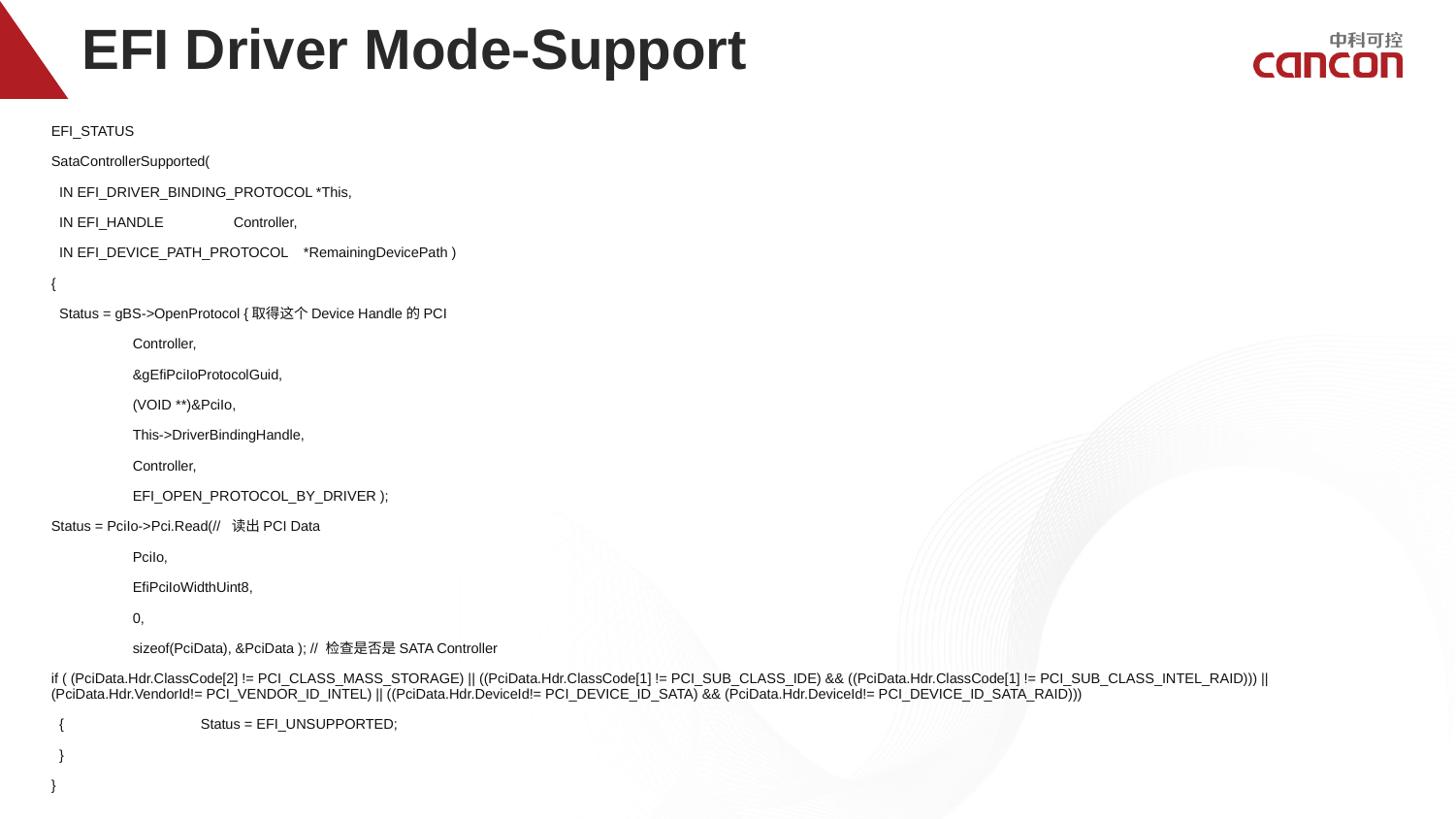

# EFI Driver Mode-Support
EFI_STATUS
SataControllerSupported(
  IN EFI_DRIVER_BINDING_PROTOCOL *This,
  IN EFI_HANDLE                  Controller,
  IN EFI_DEVICE_PATH_PROTOCOL    *RemainingDevicePath )
{
  Status = gBS->OpenProtocol {取得这个Device Handle的PCI
                     Controller,
                     &gEfiPciIoProtocolGuid,
                     (VOID **)&PciIo,
                     This->DriverBindingHandle,
                     Controller,
                     EFI_OPEN_PROTOCOL_BY_DRIVER );
Status = PciIo->Pci.Read(//  读出PCI Data
                     PciIo,
                     EfiPciIoWidthUint8,
                     0,
                     sizeof(PciData), &PciData ); // 检查是否是SATA Controller
if ( (PciData.Hdr.ClassCode[2] != PCI_CLASS_MASS_STORAGE) || ((PciData.Hdr.ClassCode[1] != PCI_SUB_CLASS_IDE) && ((PciData.Hdr.ClassCode[1] != PCI_SUB_CLASS_INTEL_RAID))) || (PciData.Hdr.VendorId!= PCI_VENDOR_ID_INTEL) || ((PciData.Hdr.DeviceId!= PCI_DEVICE_ID_SATA) && (PciData.Hdr.DeviceId!= PCI_DEVICE_ID_SATA_RAID)))
  {	 Status = EFI_UNSUPPORTED;
  }
}